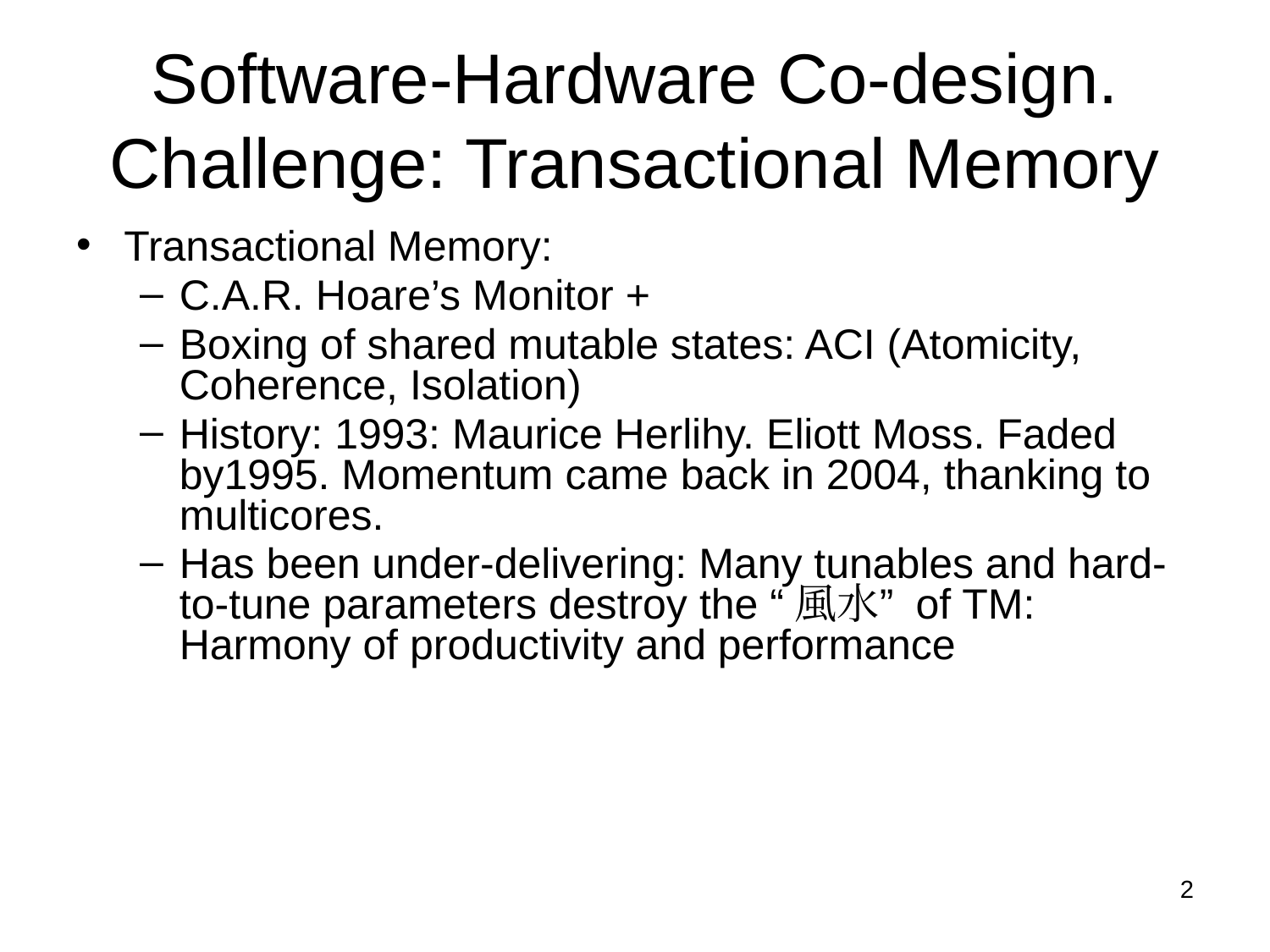

# Software-Hardware Co-design. Challenge: Transactional Memory
Transactional Memory:
C.A.R. Hoare’s Monitor +
Boxing of shared mutable states: ACI (Atomicity, Coherence, Isolation)
History: 1993: Maurice Herlihy. Eliott Moss. Faded by1995. Momentum came back in 2004, thanking to multicores.
Has been under-delivering: Many tunables and hard-to-tune parameters destroy the “風水” of TM: Harmony of productivity and performance
2